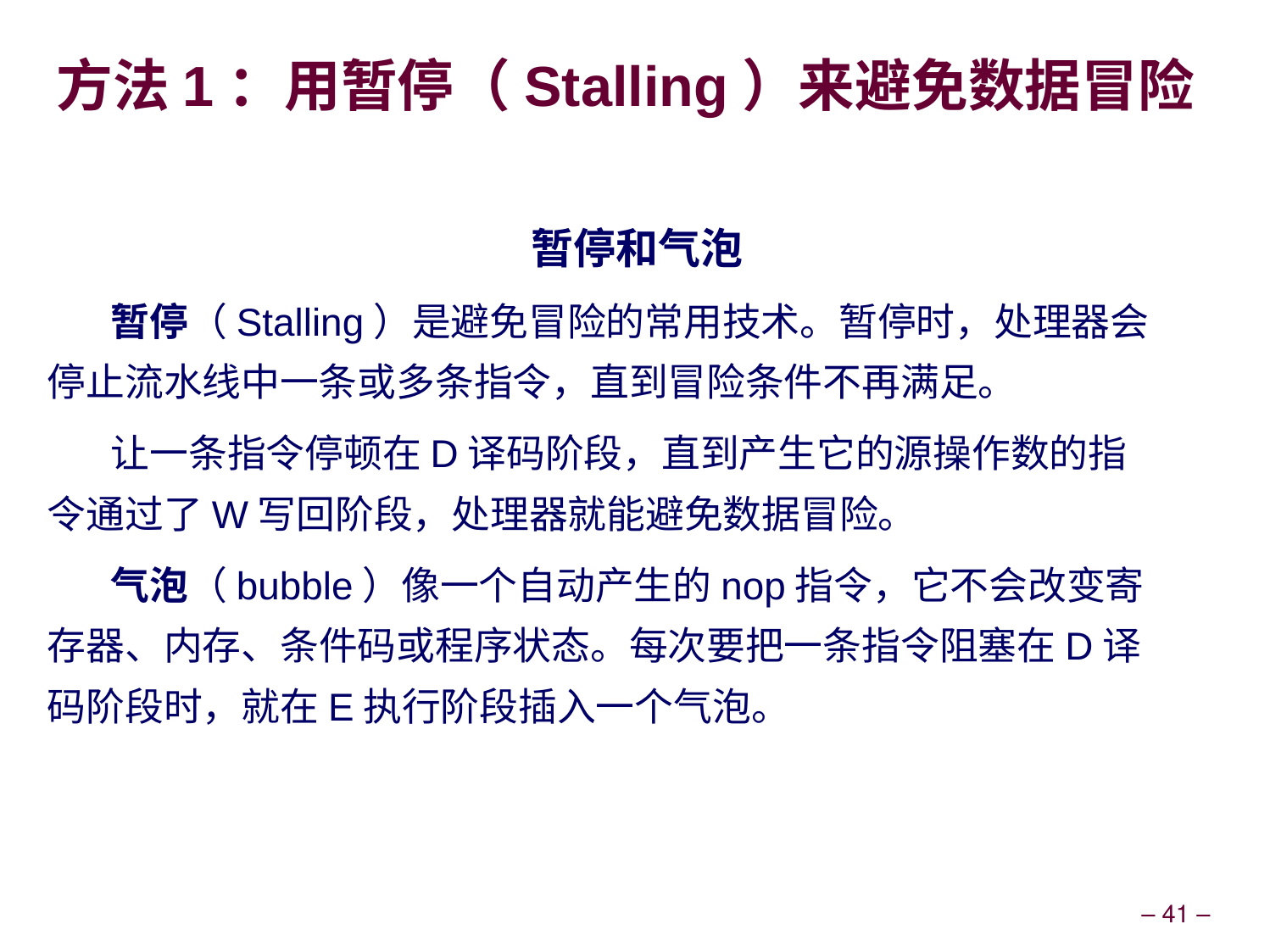

# 方法1：用暂停（Stalling）来避免数据冒险
暂停和气泡
暂停（Stalling）是避免冒险的常用技术。暂停时，处理器会停止流水线中一条或多条指令，直到冒险条件不再满足。
让一条指令停顿在D译码阶段，直到产生它的源操作数的指令通过了W写回阶段，处理器就能避免数据冒险。
气泡（bubble）像一个自动产生的nop指令，它不会改变寄存器、内存、条件码或程序状态。每次要把一条指令阻塞在D译码阶段时，就在E执行阶段插入一个气泡。